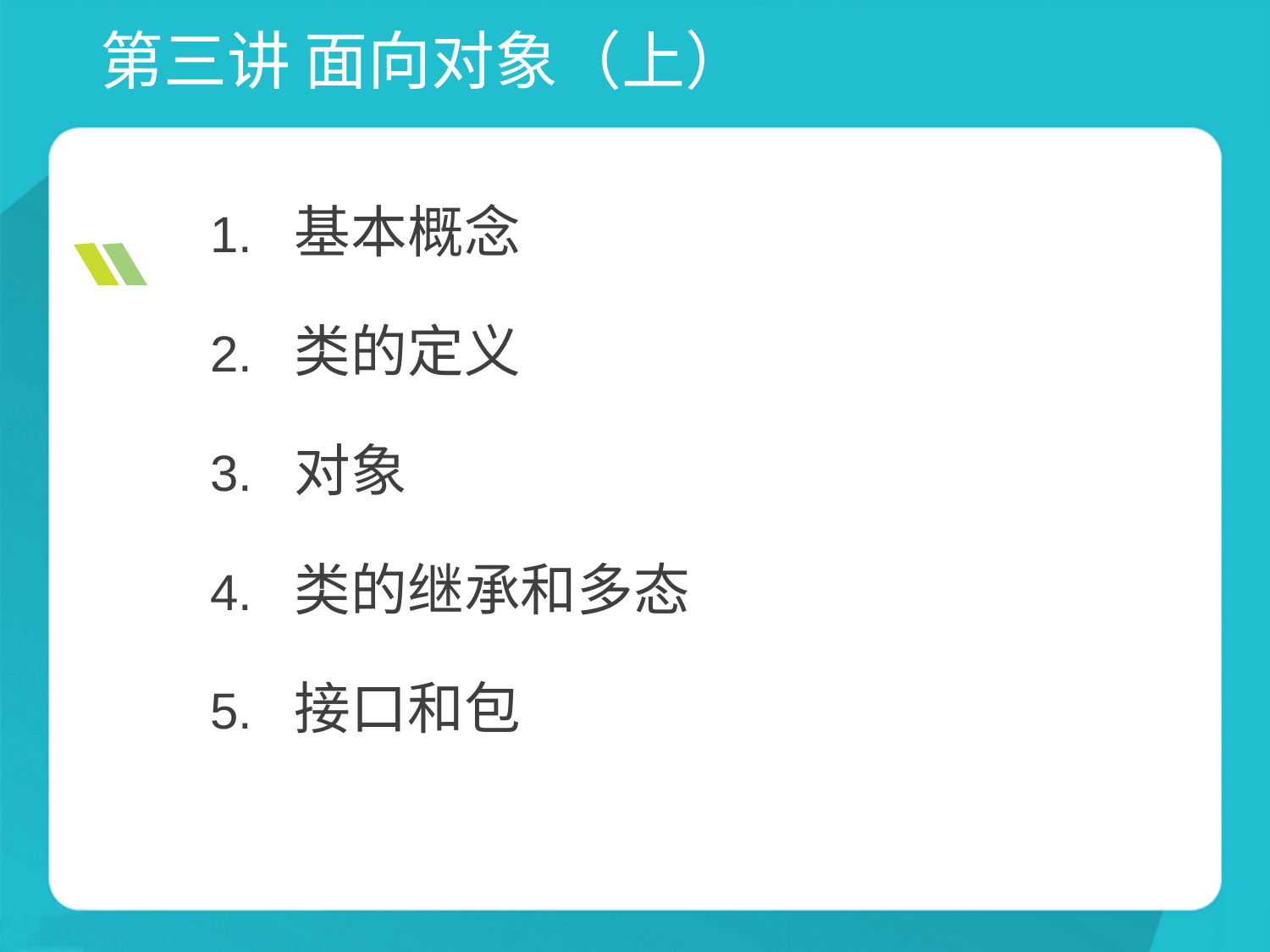

# 第三讲 面向对象（上）
基本概念
类的定义
对象
类的继承和多态
接口和包

6